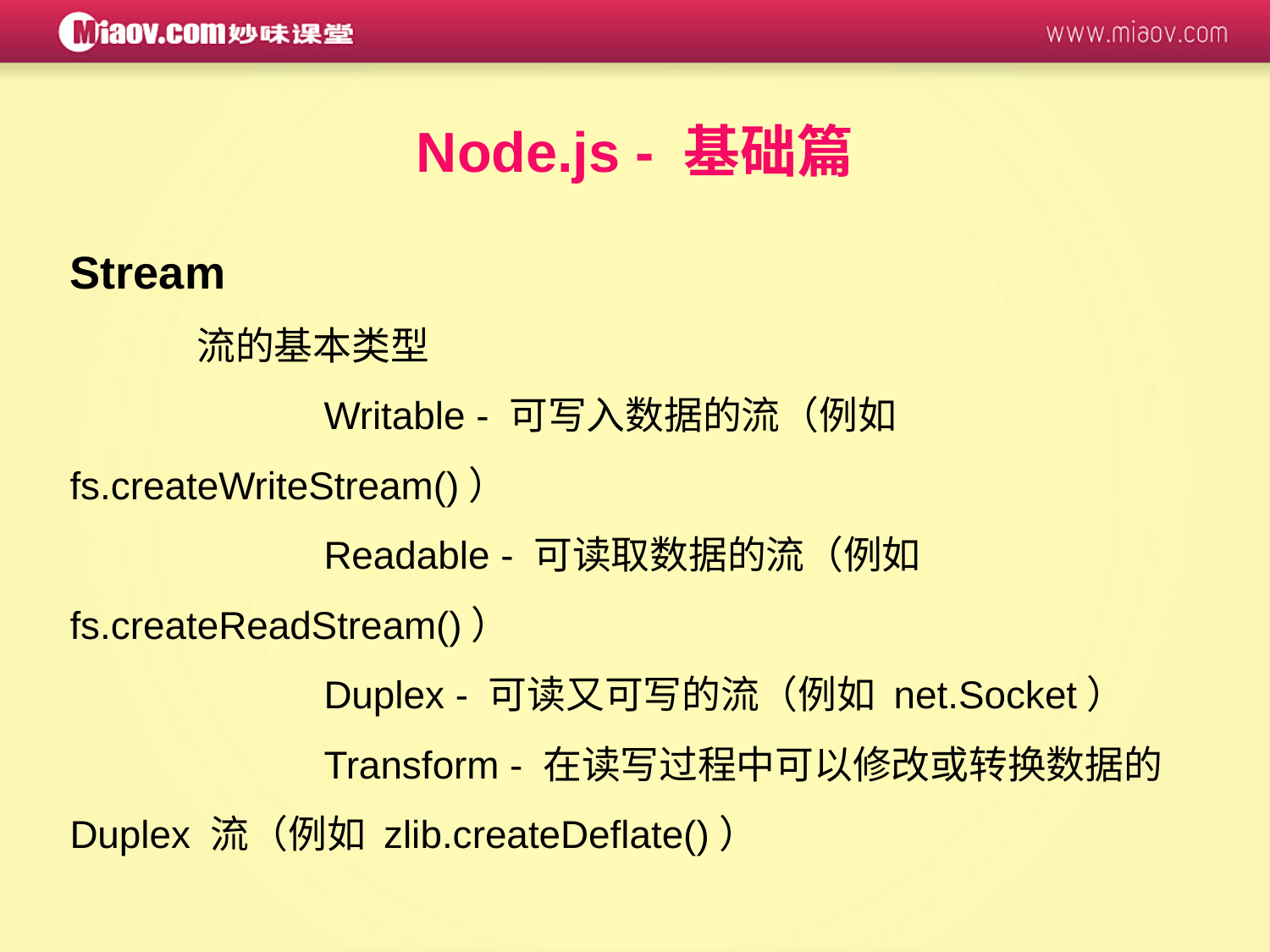

Node.js - 基础篇
Stream
	流的基本类型
		Writable - 可写入数据的流（例如 fs.createWriteStream()）
		Readable - 可读取数据的流（例如 fs.createReadStream()）
		Duplex - 可读又可写的流（例如 net.Socket） 		Transform - 在读写过程中可以修改或转换数据的 Duplex 流（例如 zlib.createDeflate()）